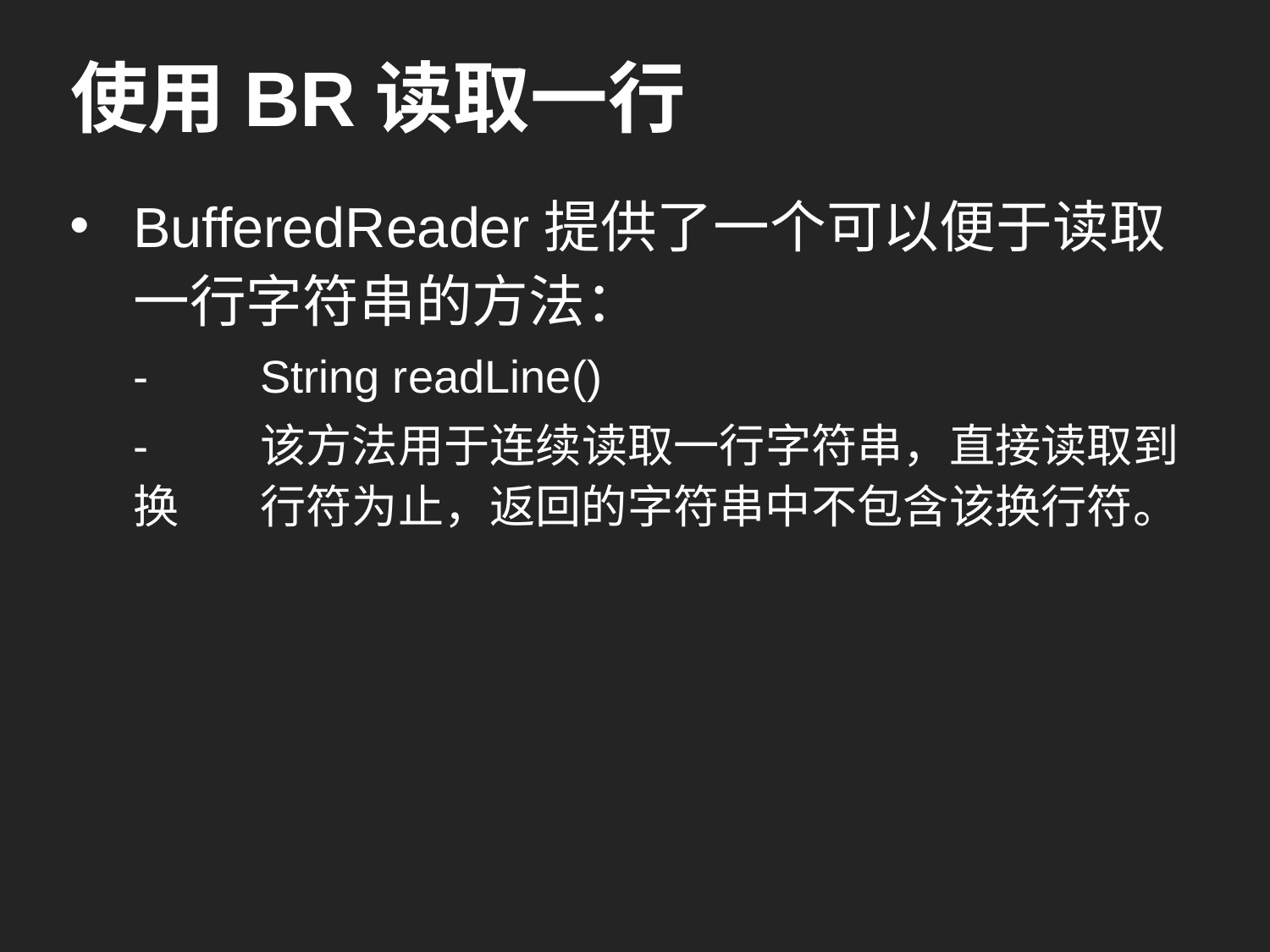

# 使用BR读取一行
BufferedReader提供了一个可以便于读取一行字符串的方法：
-	String readLine()
-	该方法用于连续读取一行字符串，直接读取到换	行符为止，返回的字符串中不包含该换行符。